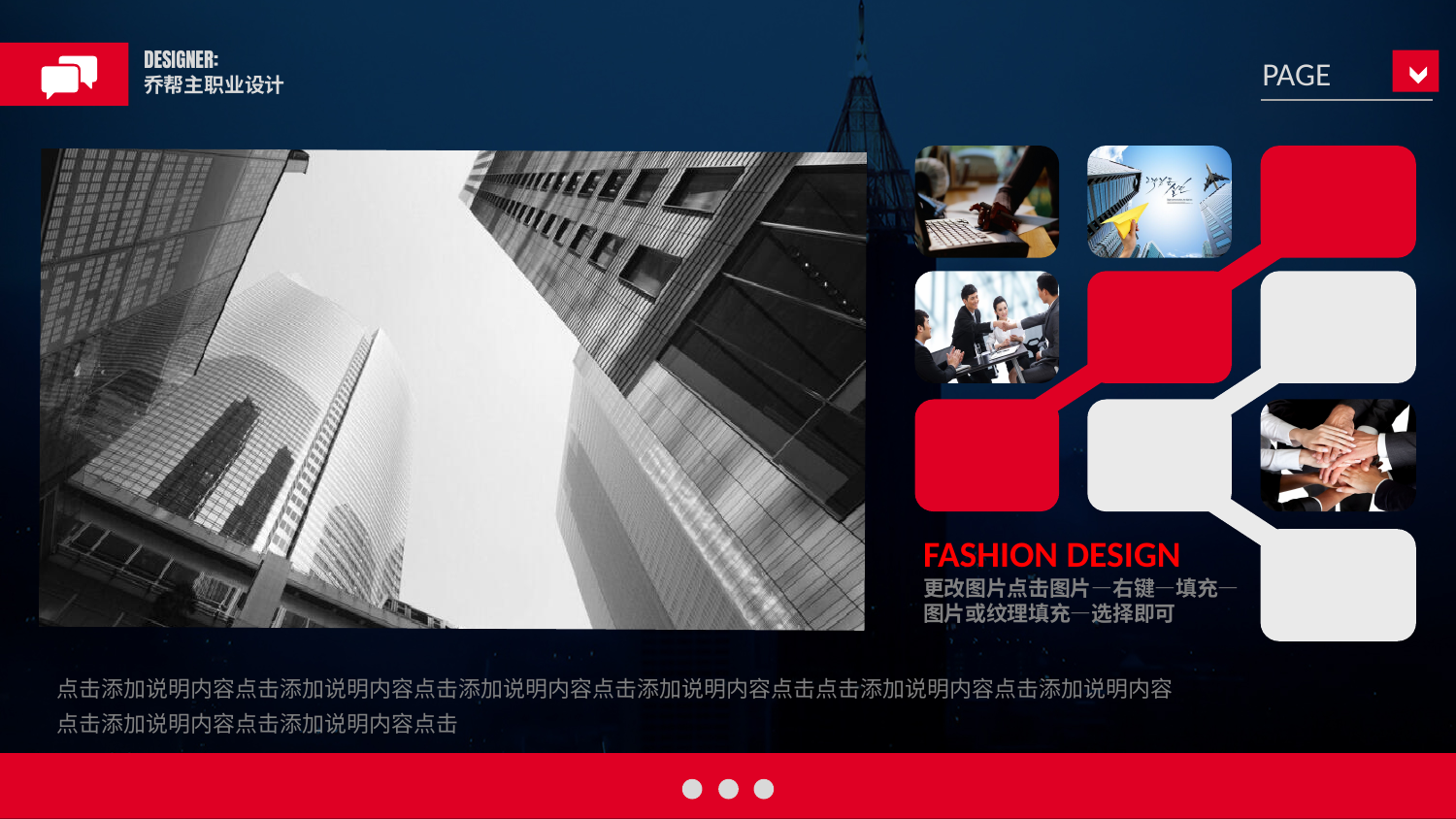

DESIGNER:
乔帮主职业设计
2

FASHION DESIGN
更改图片点击图片—右键—填充—
图片或纹理填充—选择即可
点击添加说明内容点击添加说明内容点击添加说明内容点击添加说明内容点击点击添加说明内容点击添加说明内容点击添加说明内容点击添加说明内容点击